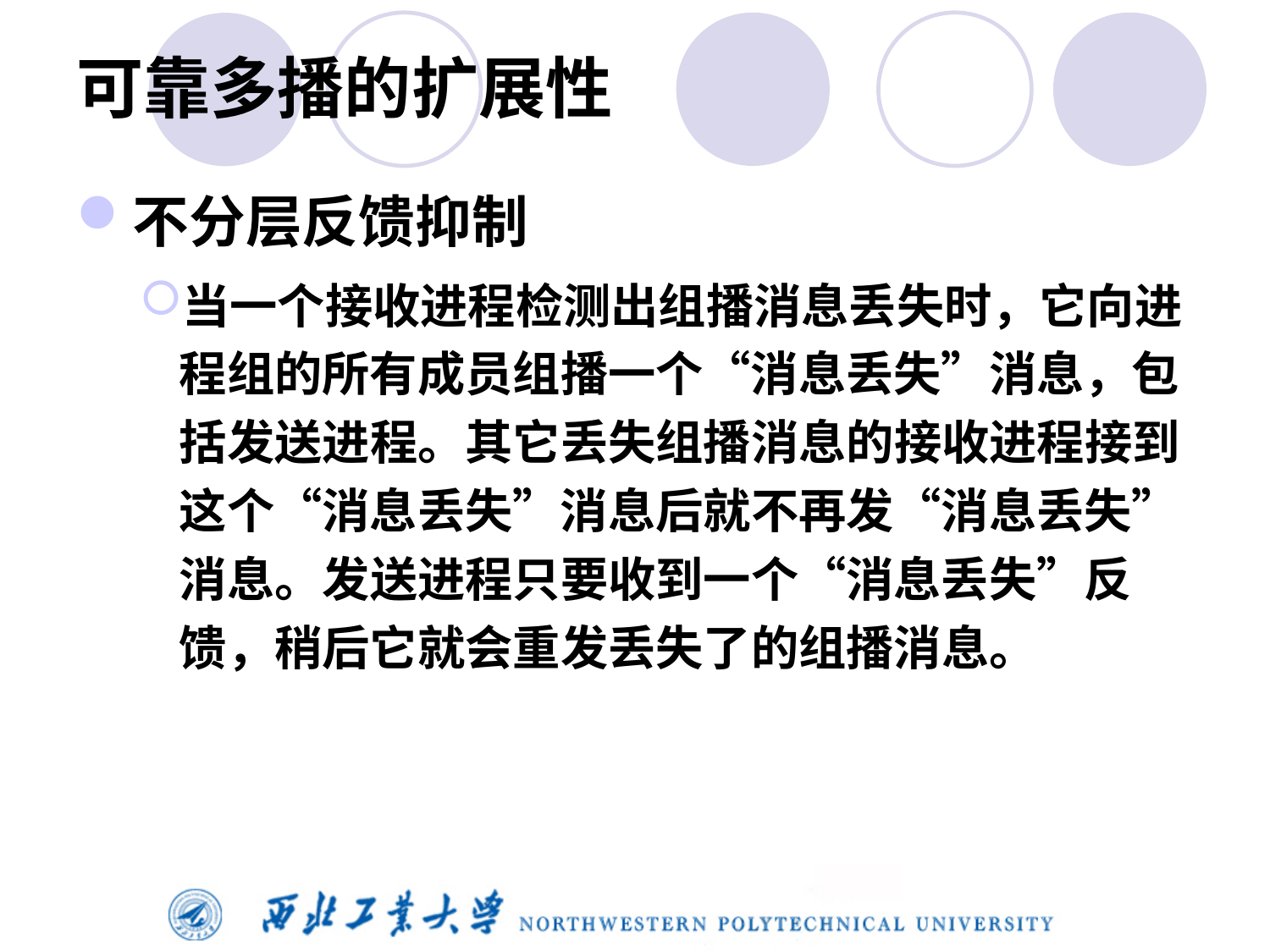

# 可靠多播的扩展性
不分层反馈抑制
当一个接收进程检测出组播消息丢失时，它向进程组的所有成员组播一个“消息丢失”消息，包括发送进程。其它丢失组播消息的接收进程接到这个“消息丢失”消息后就不再发“消息丢失”消息。发送进程只要收到一个“消息丢失”反馈，稍后它就会重发丢失了的组播消息。